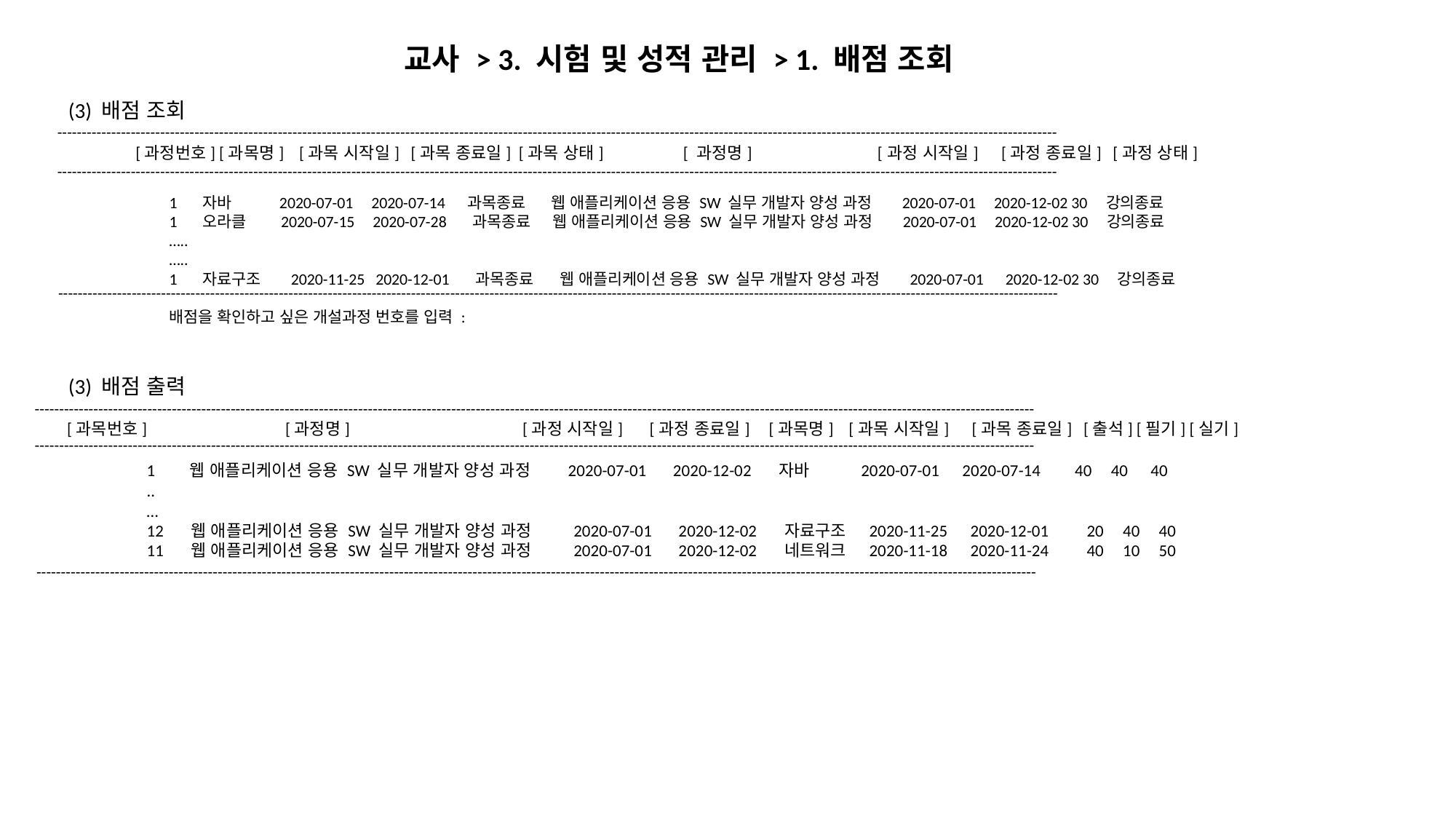

교사 > 3. 시험 및 성적 관리 > 1. 배점 조회
(3) 배점 조회
------------------------------------------------------------------------------------------------------------------------------------------------------------------------------------------------------------
[과정번호] [과목명]    [과목 시작일]   [과목 종료일]  [과목 상태]                     [ 과정명]                                 [과정 시작일]      [과정 종료일]   [과정 상태]
------------------------------------------------------------------------------------------------------------------------------------------------------------------------------------------------------------
1      자바          2020-07-01     2020-07-14     과목종료      웹 애플리케이션 응용 SW 실무 개발자 양성 과정      2020-07-01     2020-12-02 30    강의종료
1      오라클       2020-07-15     2020-07-28      과목종료     웹 애플리케이션 응용 SW 실무 개발자 양성 과정      2020-07-01     2020-12-02 30    강의종료
…..
…..
1      자료구조      2020-11-25   2020-12-01      과목종료      웹 애플리케이션 응용 SW 실무 개발자 양성 과정      2020-07-01      2020-12-02 30    강의종료

배점을 확인하고 싶은 개설과정 번호를 입력 :
------------------------------------------------------------------------------------------------------------------------------------------------------------------------------------------------------------
(3) 배점 출력
------------------------------------------------------------------------------------------------------------------------------------------------------------------------------------------------------------
[과목번호] 		[과정명]   		     [과정 시작일]       [과정 종료일]     [과목명]    [과목 시작일]      [과목 종료일]   [출석] [필기] [실기]
------------------------------------------------------------------------------------------------------------------------------------------------------------------------------------------------------------
1        웹 애플리케이션 응용 SW 실무 개발자 양성 과정       2020-07-01       2020-12-02      자바          2020-07-01      2020-07-14         40     40      40
..
…
12      웹 애플리케이션 응용 SW 실무 개발자 양성 과정        2020-07-01       2020-12-02      자료구조    2020-11-25      2020-12-01          20     40     40
11      웹 애플리케이션 응용 SW 실무 개발자 양성 과정        2020-07-01       2020-12-02      네트워크    2020-11-18      2020-11-24          40     10     50
------------------------------------------------------------------------------------------------------------------------------------------------------------------------------------------------------------